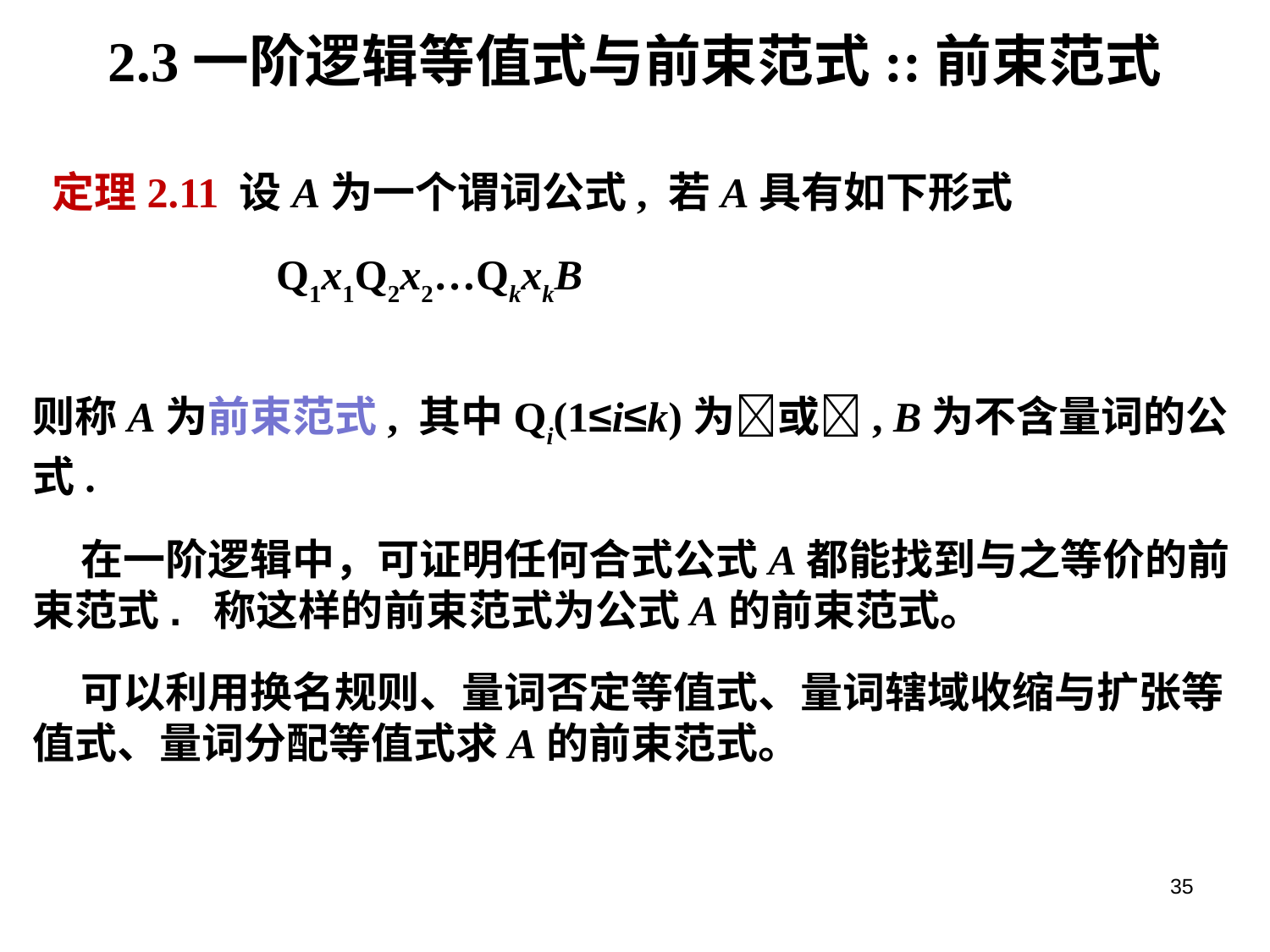

# 2.3一阶逻辑等值式与前束范式::前束范式
 定理2.11 设A为一个谓词公式, 若A具有如下形式
                       Q1x1Q2x2…QkxkB
则称A为前束范式, 其中Qi(1≤i≤k)为∀或∃, B为不含量词的公式.
    在一阶逻辑中，可证明任何合式公式A都能找到与之等价的前束范式.  称这样的前束范式为公式A的前束范式。
    可以利用换名规则、量词否定等值式、量词辖域收缩与扩张等值式、量词分配等值式求A的前束范式。
35